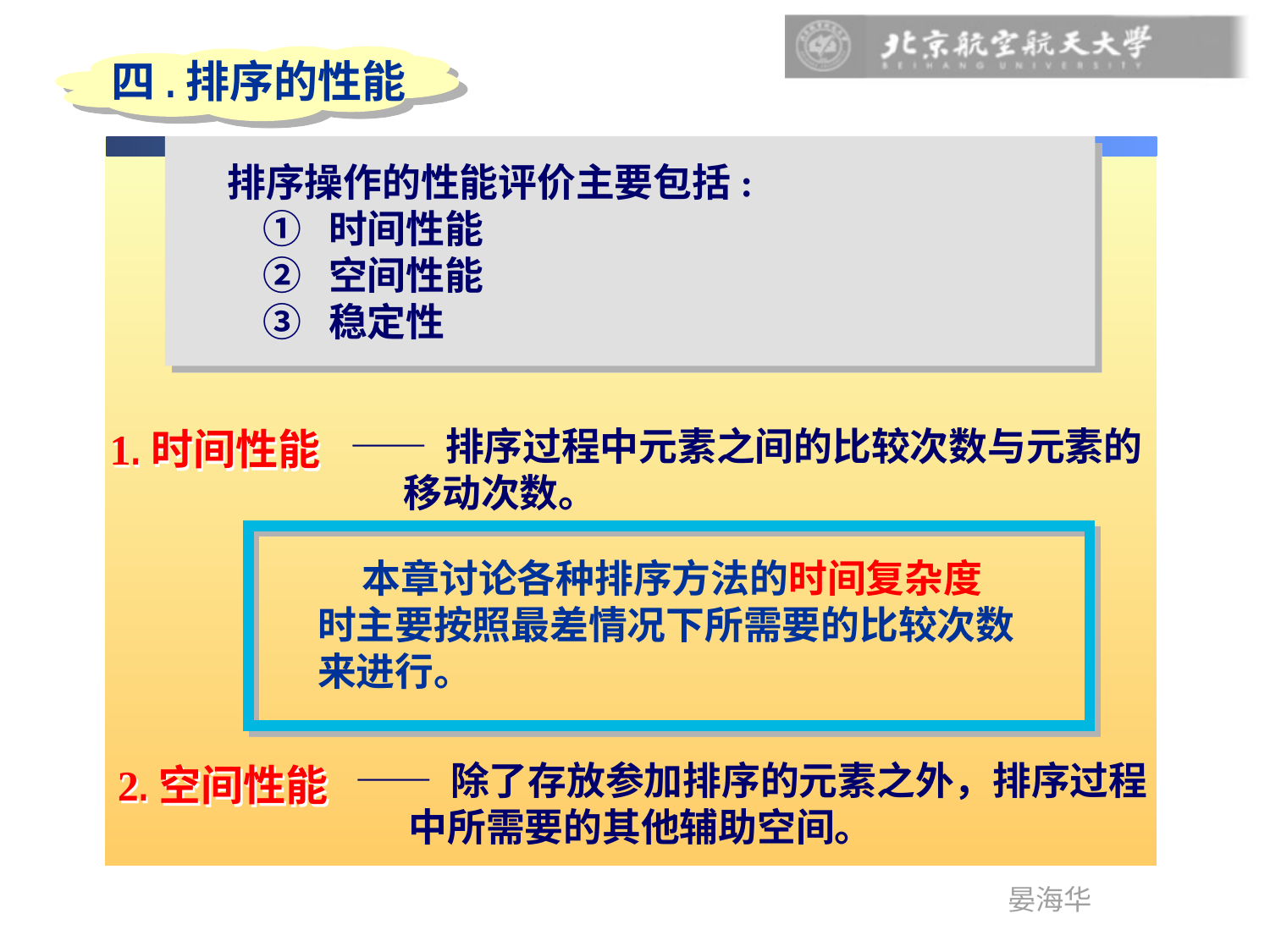

四.排序的性能

排序操作的性能评价主要包括:
    ①  时间性能
    ②  空间性能
    ③  稳定性
—— 排序过程中元素之间的比较次数与元素的
     移动次数。
1.时间性能

    本章讨论各种排序方法的时间复杂度
时主要按照最差情况下所需要的比较次数
来进行。
—— 除了存放参加排序的元素之外，排序过程
     中所需要的其他辅助空间。
2.空间性能